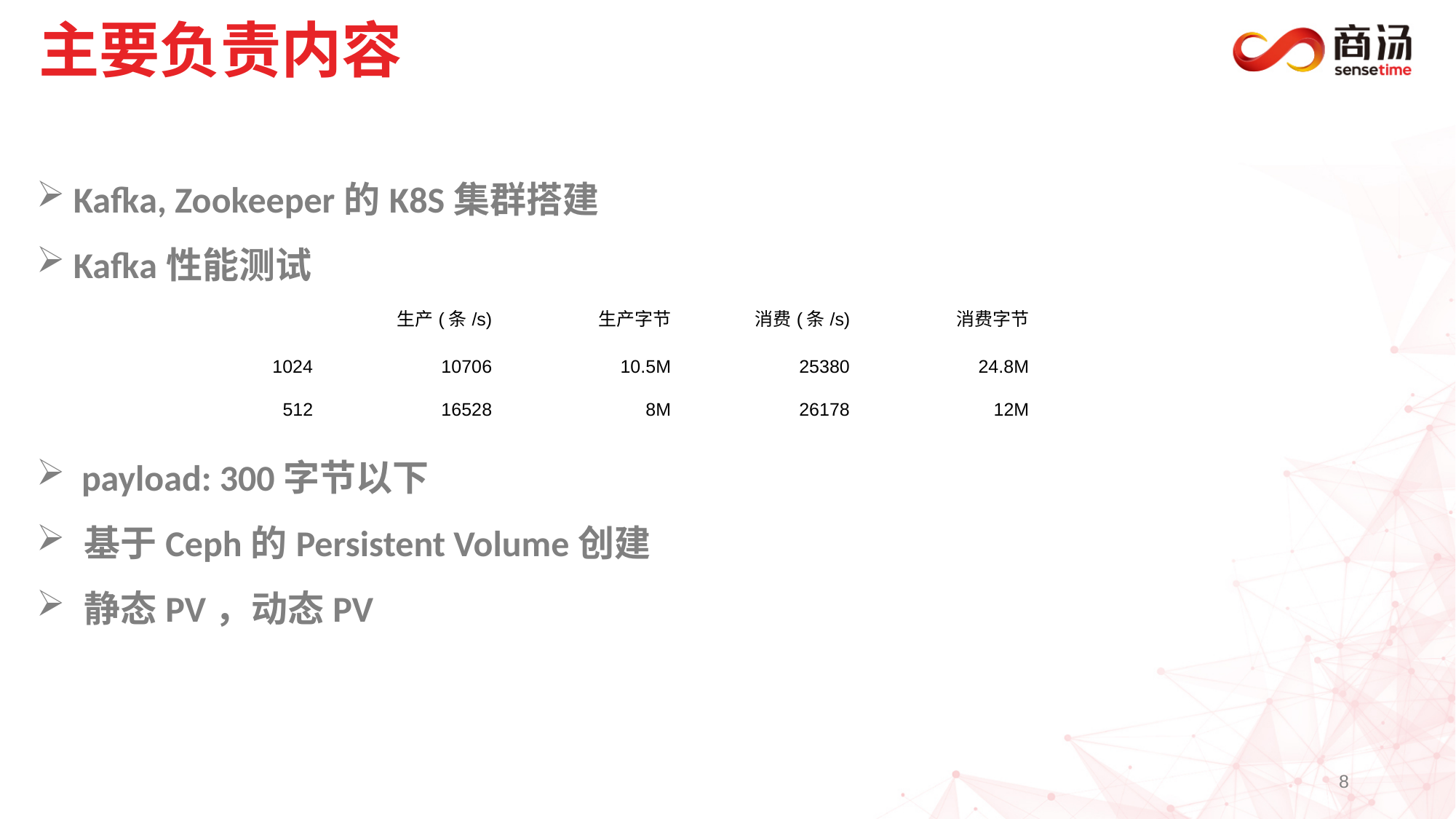

主要负责内容
 Kafka, Zookeeper的K8S集群搭建
 Kafka性能测试

  payload: 300字节以下
 基于Ceph的Persistent Volume创建
 静态PV，动态PV

|  | 生产(条/s) | 生产字节 | 消费(条/s) | 消费字节 |
| --- | --- | --- | --- | --- |
| 1024 | 10706 | 10.5M | 25380 | 24.8M |
| 512 | 16528 | 8M | 26178 | 12M |
8